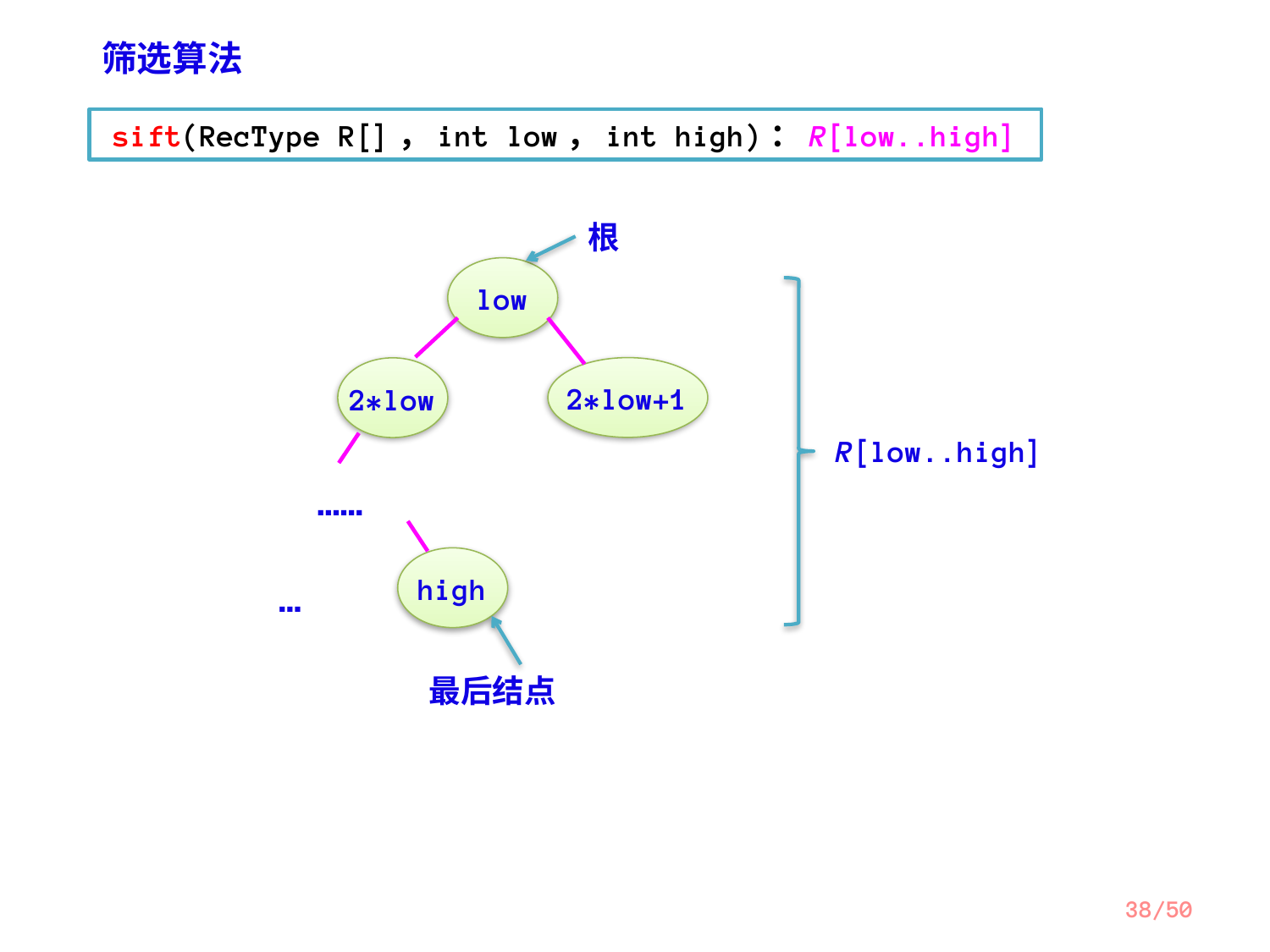

筛选算法
sift(RecType R[]，int low，int high)：R[low..high]
根
low

2*low+1
2*low
R[low..high]

……

high
…
最后结点
38/50